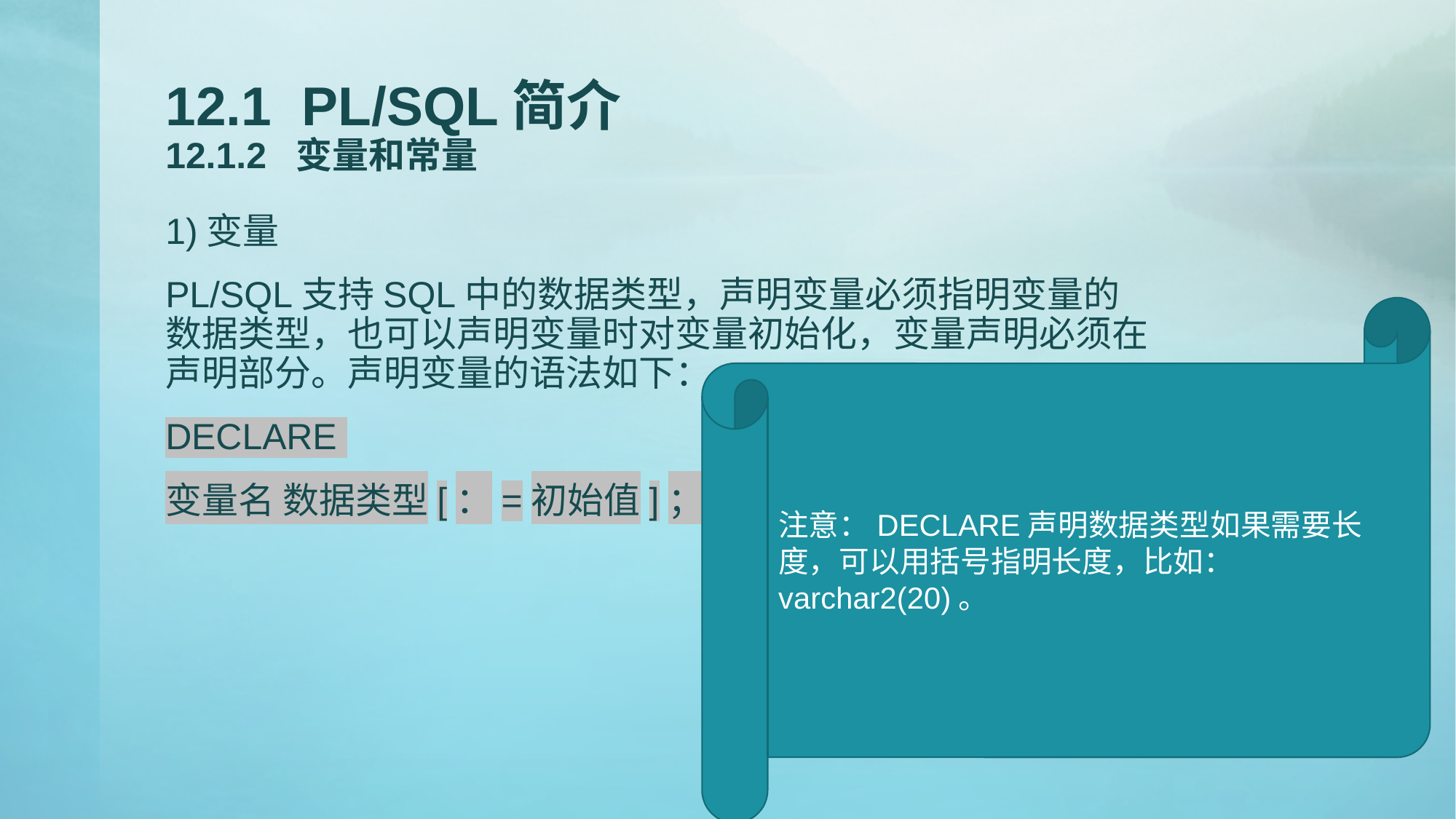

# 12.1  PL/SQL简介 12.1.2  变量和常量
1)变量
PL/SQL支持SQL中的数据类型，声明变量必须指明变量的数据类型，也可以声明变量时对变量初始化，变量声明必须在声明部分。声明变量的语法如下：
DECLARE
变量名 数据类型[：=初始值]；
注意：DECLARE声明数据类型如果需要长度，可以用括号指明长度，比如：varchar2(20)。